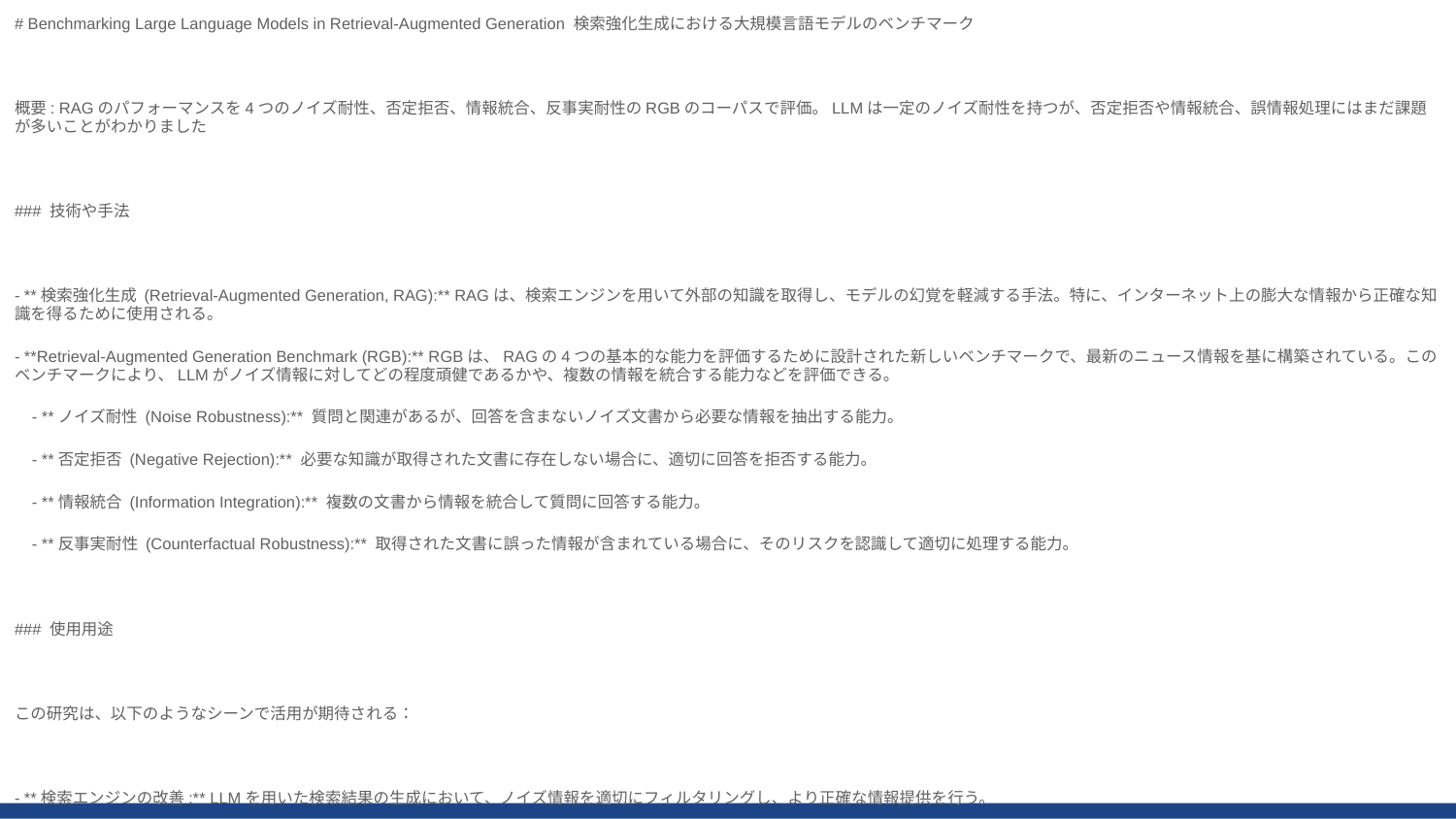

# Benchmarking Large Language Models in Retrieval-Augmented Generation 検索強化生成における大規模言語モデルのベンチマーク

概要: RAGのパフォーマンスを4つのノイズ耐性、否定拒否、情報統合、反事実耐性のRGBのコーパスで評価。LLMは一定のノイズ耐性を持つが、否定拒否や情報統合、誤情報処理にはまだ課題が多いことがわかりました

### 技術や手法

- **検索強化生成 (Retrieval-Augmented Generation, RAG):** RAGは、検索エンジンを用いて外部の知識を取得し、モデルの幻覚を軽減する手法。特に、インターネット上の膨大な情報から正確な知識を得るために使用される。
- **Retrieval-Augmented Generation Benchmark (RGB):** RGBは、RAGの4つの基本的な能力を評価するために設計された新しいベンチマークで、最新のニュース情報を基に構築されている。このベンチマークにより、LLMがノイズ情報に対してどの程度頑健であるかや、複数の情報を統合する能力などを評価できる。
    - **ノイズ耐性 (Noise Robustness):** 質問と関連があるが、回答を含まないノイズ文書から必要な情報を抽出する能力。
    - **否定拒否 (Negative Rejection):** 必要な知識が取得された文書に存在しない場合に、適切に回答を拒否する能力。
    - **情報統合 (Information Integration):** 複数の文書から情報を統合して質問に回答する能力。
    - **反事実耐性 (Counterfactual Robustness):** 取得された文書に誤った情報が含まれている場合に、そのリスクを認識して適切に処理する能力。

### 使用用途

この研究は、以下のようなシーンで活用が期待される：

- **検索エンジンの改善:** LLMを用いた検索結果の生成において、ノイズ情報を適切にフィルタリングし、より正確な情報提供を行う。
- **カスタマーサポート:** LLMが正確な情報を提供することで、顧客の問い合わせに対して信頼性の高い回答を生成する。
- **教育分野:** 学習者の質問に対して正確な回答を提供し、誤った情報を排除することで学習支援に利用する。